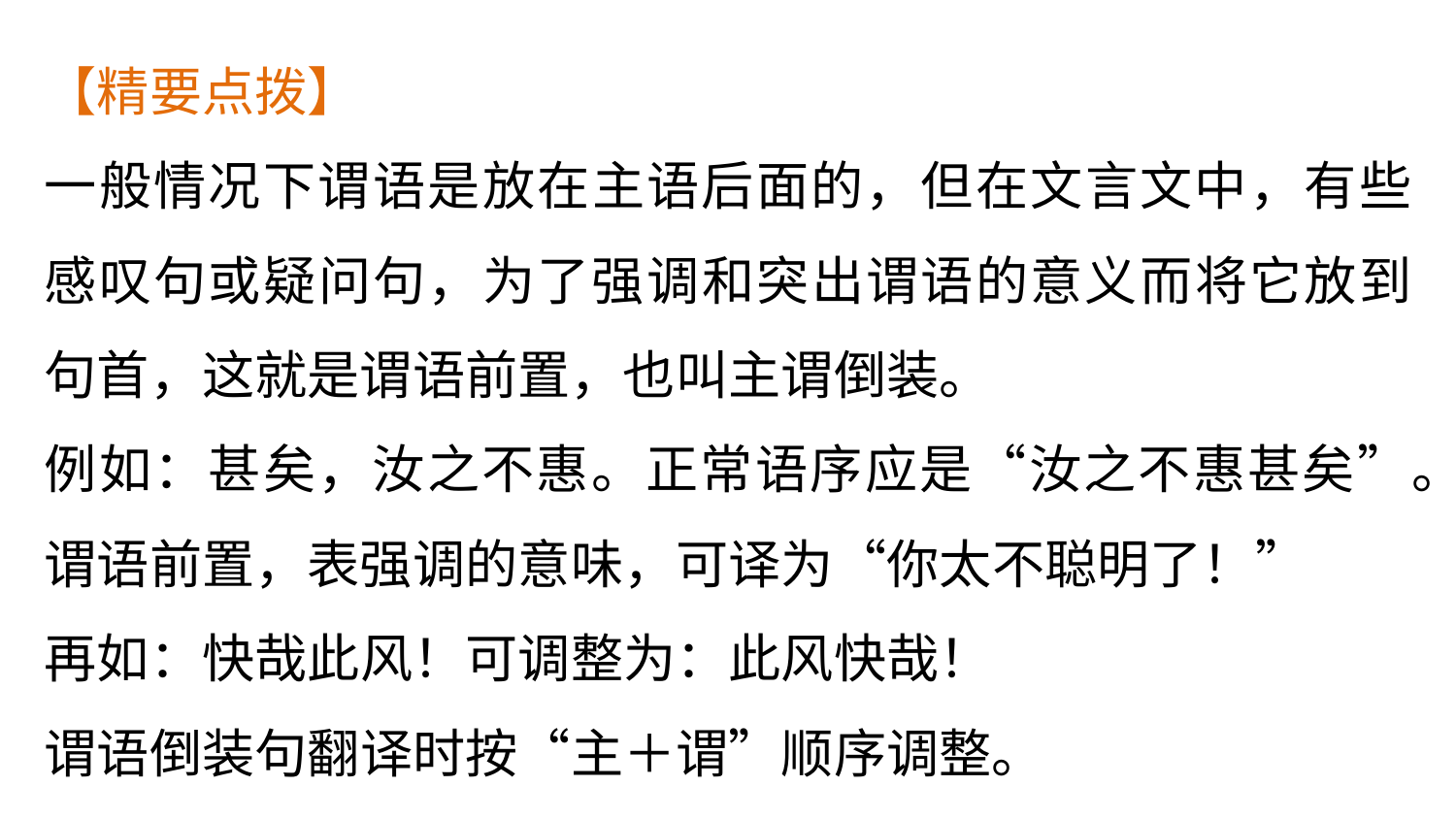

【精要点拨】
一般情况下谓语是放在主语后面的，但在文言文中，有些感叹句或疑问句，为了强调和突出谓语的意义而将它放到句首，这就是谓语前置，也叫主谓倒装。
例如：甚矣，汝之不惠。正常语序应是“汝之不惠甚矣”。谓语前置，表强调的意味，可译为“你太不聪明了！”
再如：快哉此风！可调整为：此风快哉！
谓语倒装句翻译时按“主＋谓”顺序调整。